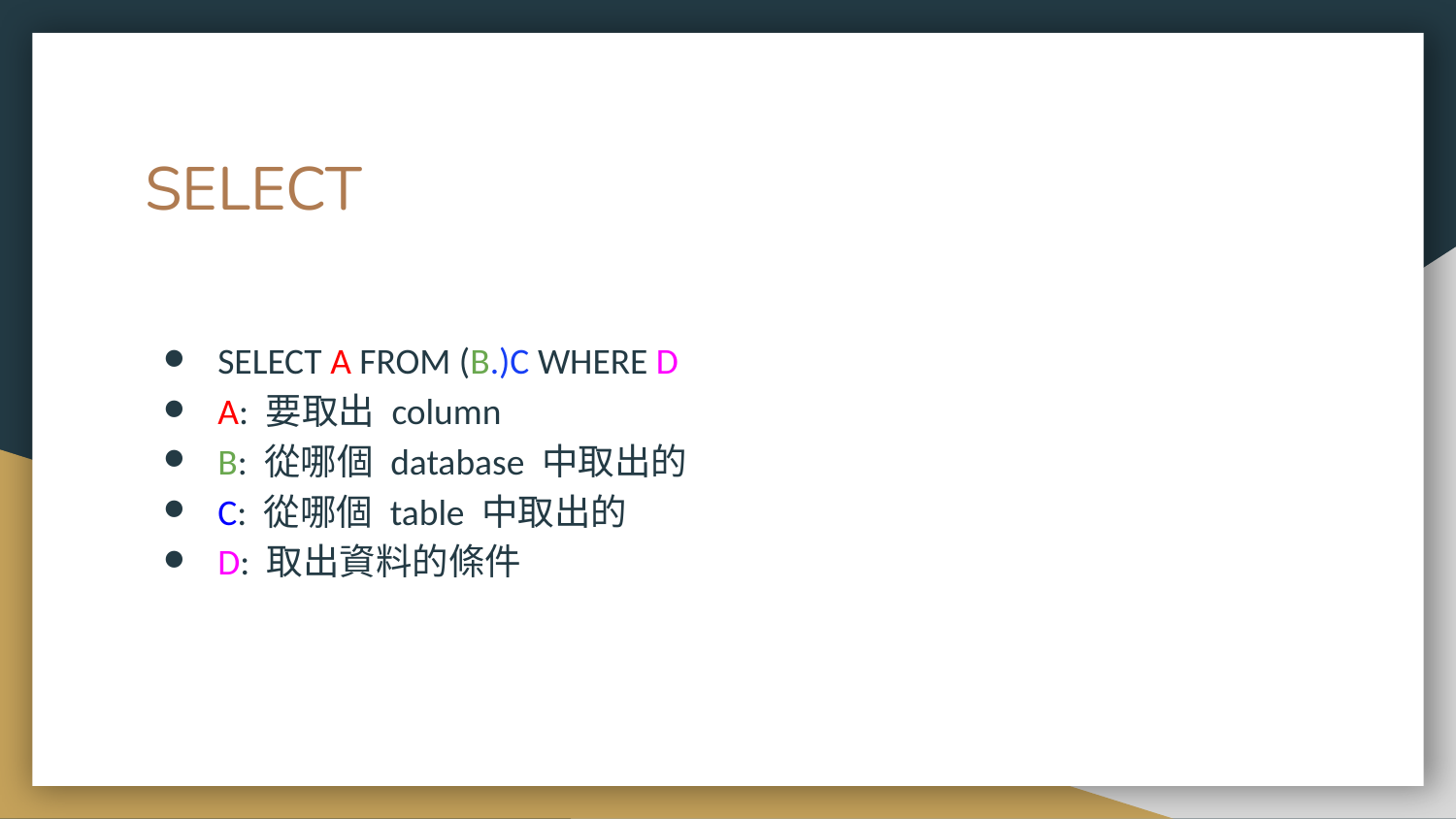

# SELECT
SELECT A FROM (B.)C WHERE D
A: 要取出 column
B: 從哪個 database 中取出的
C: 從哪個 table 中取出的
D: 取出資料的條件